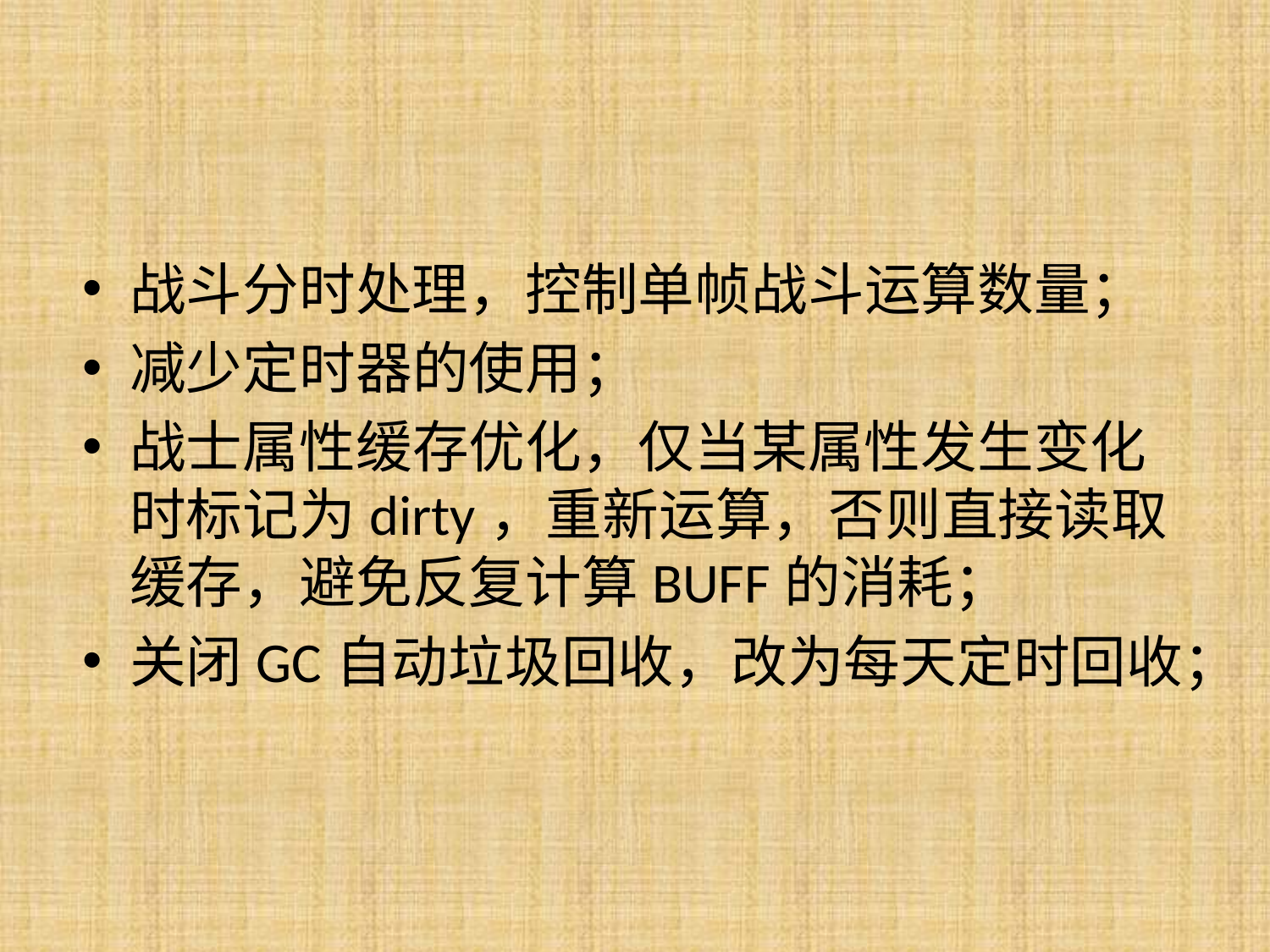

战斗分时处理，控制单帧战斗运算数量；
减少定时器的使用；
战士属性缓存优化，仅当某属性发生变化时标记为dirty，重新运算，否则直接读取缓存，避免反复计算BUFF的消耗；
关闭GC自动垃圾回收，改为每天定时回收；